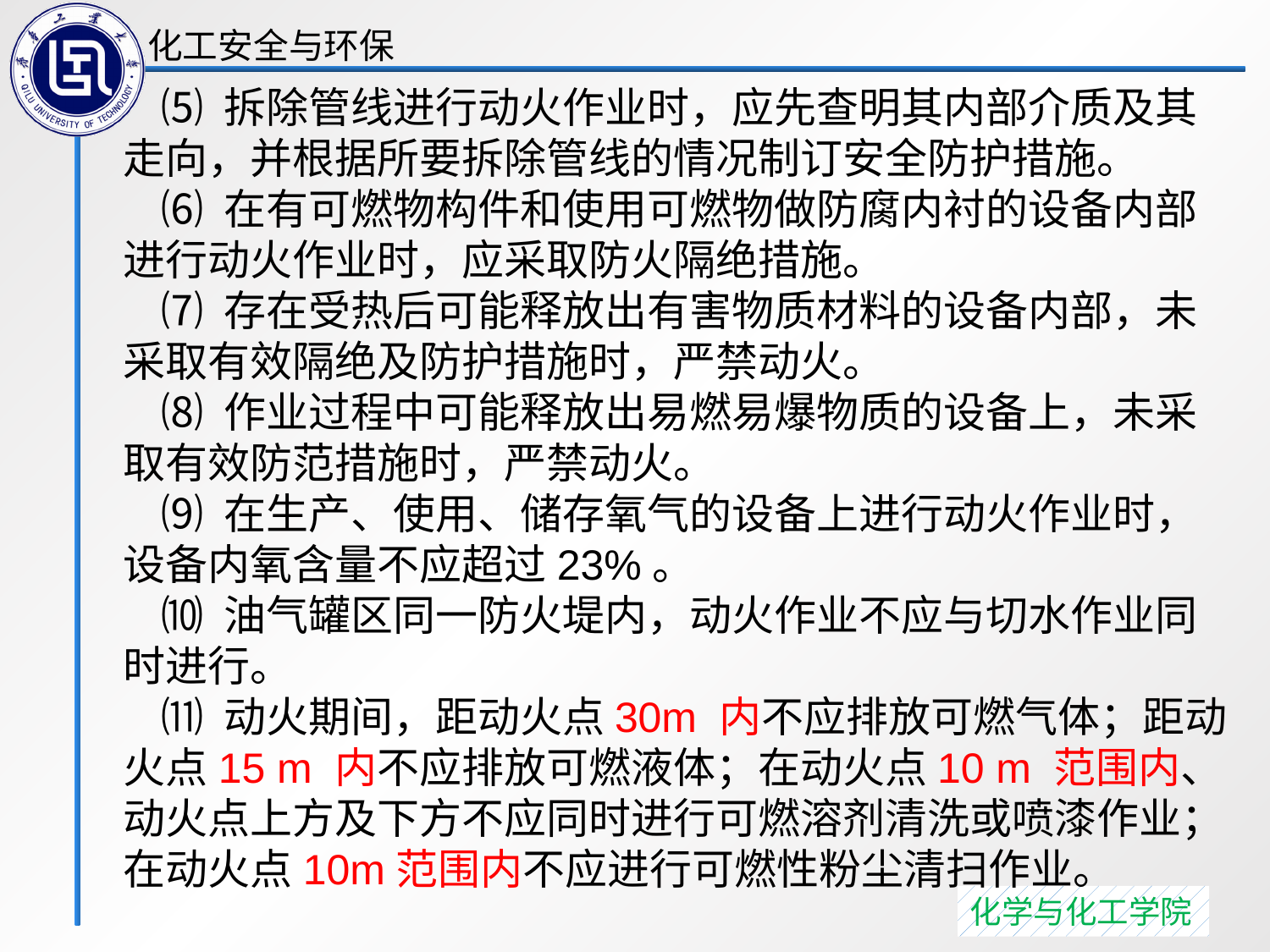

⑸ 拆除管线进行动火作业时，应先查明其内部介质及其走向，并根据所要拆除管线的情况制订安全防护措施。
    ⑹ 在有可燃物构件和使用可燃物做防腐内衬的设备内部进行动火作业时，应采取防火隔绝措施。
    ⑺ 存在受热后可能释放出有害物质材料的设备内部，未采取有效隔绝及防护措施时，严禁动火。
    ⑻ 作业过程中可能释放出易燃易爆物质的设备上，未采取有效防范措施时，严禁动火。
    ⑼ 在生产、使用、储存氧气的设备上进行动火作业时，设备内氧含量不应超过23%。
    ⑽ 油气罐区同一防火堤内，动火作业不应与切水作业同时进行。
    ⑾ 动火期间，距动火点30m 内不应排放可燃气体；距动火点15 m 内不应排放可燃液体；在动火点10 m 范围内、动火点上方及下方不应同时进行可燃溶剂清洗或喷漆作业；在动火点10m范围内不应进行可燃性粉尘清扫作业。